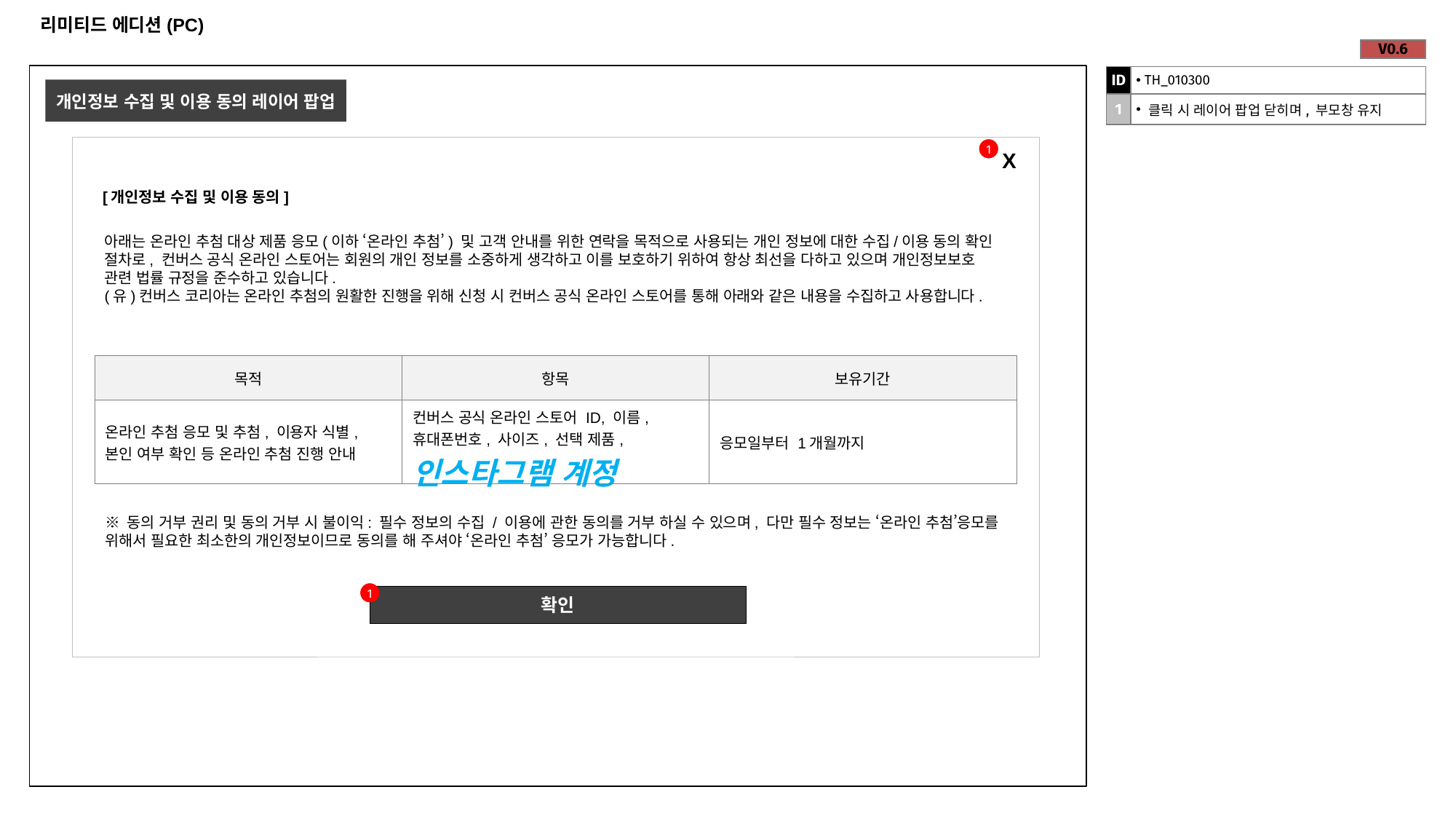

# 리미티드 에디션(PC)
| V0.6 |
| --- |

| ID | TH\_010300 |
| --- | --- |
| 1 | 클릭 시 레이어 팝업 닫히며, 부모창 유지 |
개인정보 수집 및 이용 동의 레이어 팝업

1
X
[개인정보 수집 및 이용 동의]
아래는 온라인 추첨 대상 제품 응모(이하 ‘온라인 추첨’) 및 고객 안내를 위한 연락을 목적으로 사용되는 개인 정보에 대한 수집/이용 동의 확인 절차로, 컨버스 공식 온라인 스토어는 회원의 개인 정보를 소중하게 생각하고 이를 보호하기 위하여 항상 최선을 다하고 있으며 개인정보보호 관련 법률 규정을 준수하고 있습니다.
(유)컨버스 코리아는 온라인 추첨의 원활한 진행을 위해 신청 시 컨버스 공식 온라인 스토어를 통해 아래와 같은 내용을 수집하고 사용합니다.
| 목적 | 항목 | 보유기간 |
| --- | --- | --- |
| 온라인 추첨 응모 및 추첨, 이용자 식별, 본인 여부 확인 등 온라인 추첨 진행 안내 | 컨버스 공식 온라인 스토어 ID, 이름, 휴대폰번호, 사이즈, 선택 제품, 인스타그램 계정 | 응모일부터 1개월까지 |
※ 동의 거부 권리 및 동의 거부 시 불이익: 필수 정보의 수집 / 이용에 관한 동의를 거부 하실 수 있으며, 다만 필수 정보는 ‘온라인 추첨’응모를 위해서 필요한 최소한의 개인정보이므로 동의를 해 주셔야 ‘온라인 추첨’ 응모가 가능합니다.
1
확인